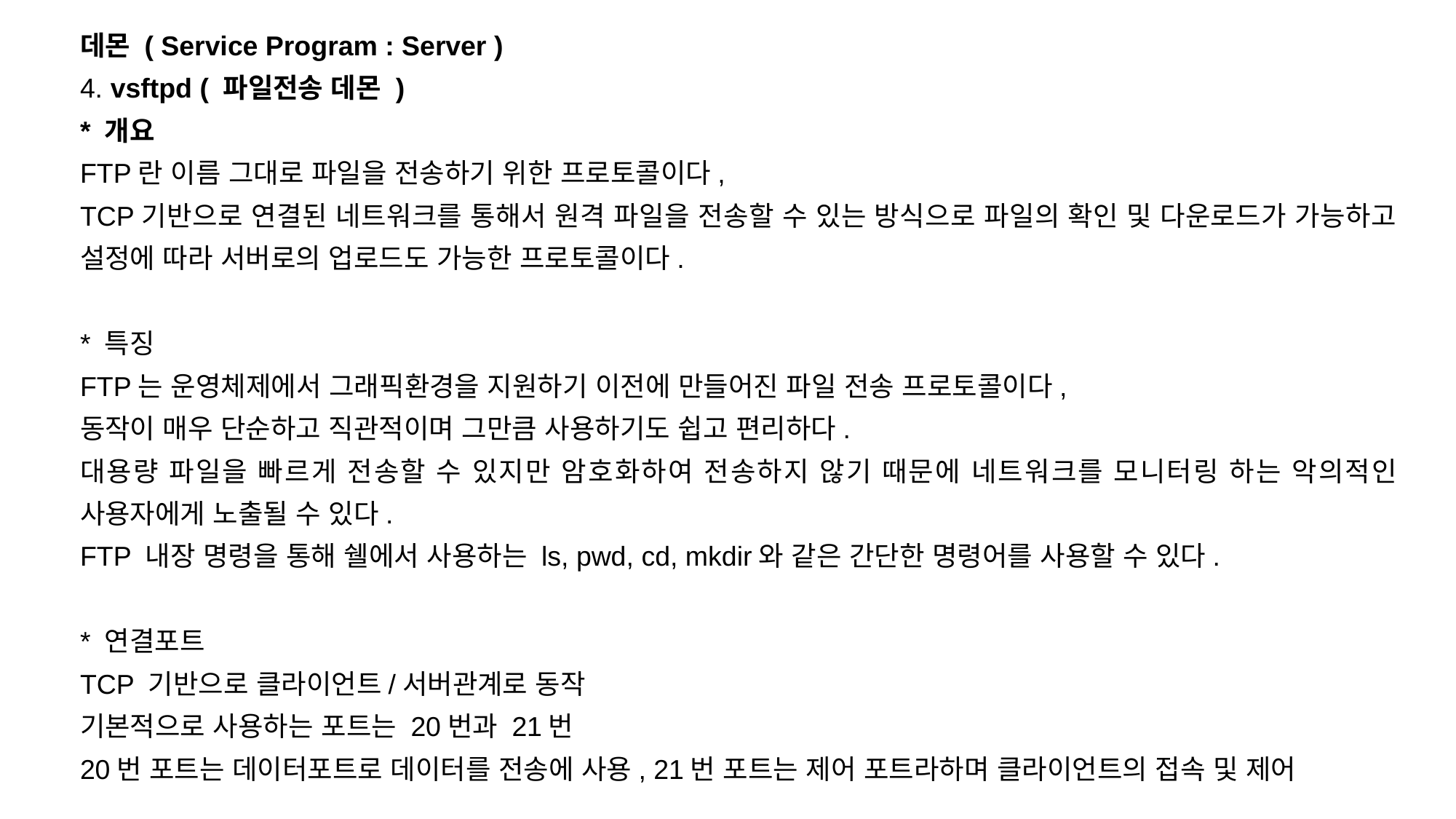

데몬 ( Service Program : Server )
4. vsftpd ( 파일전송 데몬 )
* 개요
FTP란 이름 그대로 파일을 전송하기 위한 프로토콜이다,
TCP기반으로 연결된 네트워크를 통해서 원격 파일을 전송할 수 있는 방식으로 파일의 확인 및 다운로드가 가능하고 설정에 따라 서버로의 업로드도 가능한 프로토콜이다.

* 특징
FTP는 운영체제에서 그래픽환경을 지원하기 이전에 만들어진 파일 전송 프로토콜이다,
동작이 매우 단순하고 직관적이며 그만큼 사용하기도 쉽고 편리하다.
대용량 파일을 빠르게 전송할 수 있지만 암호화하여 전송하지 않기 때문에 네트워크를 모니터링 하는 악의적인 사용자에게 노출될 수 있다.
FTP 내장 명령을 통해 쉘에서 사용하는 ls, pwd, cd, mkdir와 같은 간단한 명령어를 사용할 수 있다.

* 연결포트
TCP 기반으로 클라이언트/서버관계로 동작
기본적으로 사용하는 포트는 20번과 21번
20번 포트는 데이터포트로 데이터를 전송에 사용, 21번 포트는 제어 포트라하며 클라이언트의 접속 및 제어